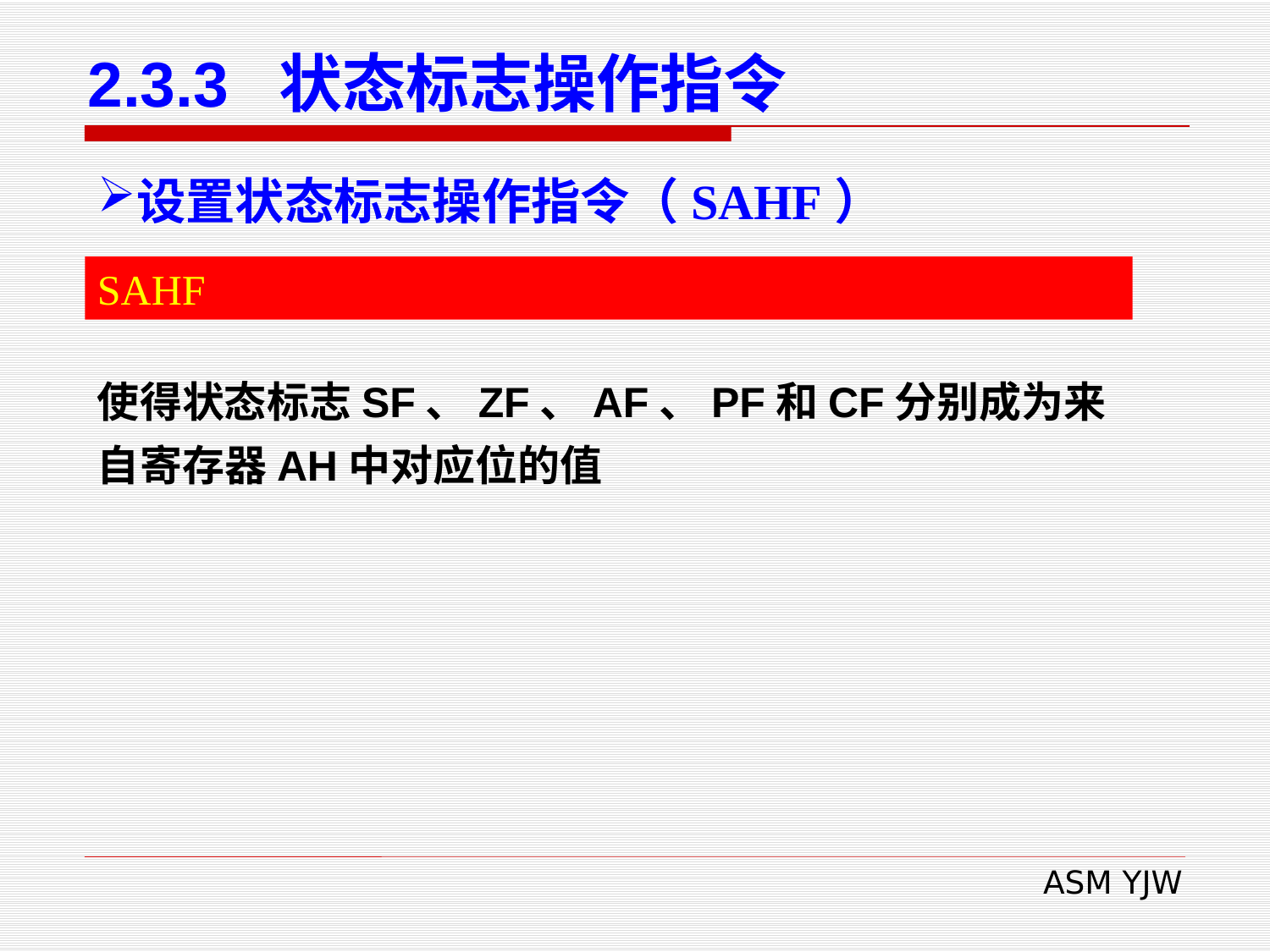

# 2.3.3  状态标志操作指令
设置状态标志操作指令（SAHF）
SAHF
使得状态标志SF、ZF、AF、PF和CF分别成为来自寄存器AH中对应位的值